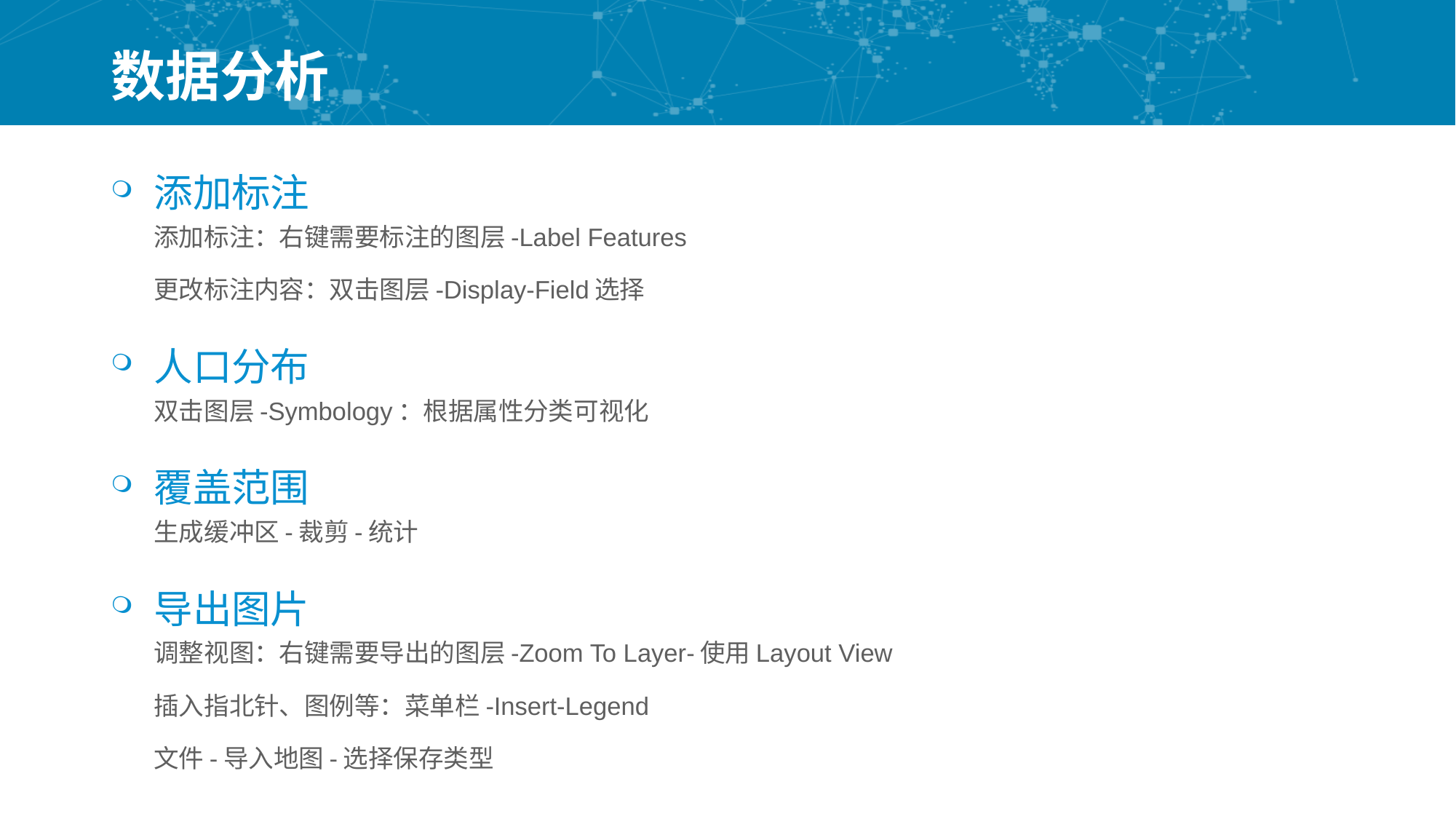

# 数据分析
添加标注
添加标注：右键需要标注的图层-Label Features
更改标注内容：双击图层-Display-Field选择
人口分布
双击图层-Symbology：根据属性分类可视化
覆盖范围
生成缓冲区-裁剪-统计
导出图片
调整视图：右键需要导出的图层-Zoom To Layer-使用Layout View
插入指北针、图例等：菜单栏-Insert-Legend
文件-导入地图-选择保存类型